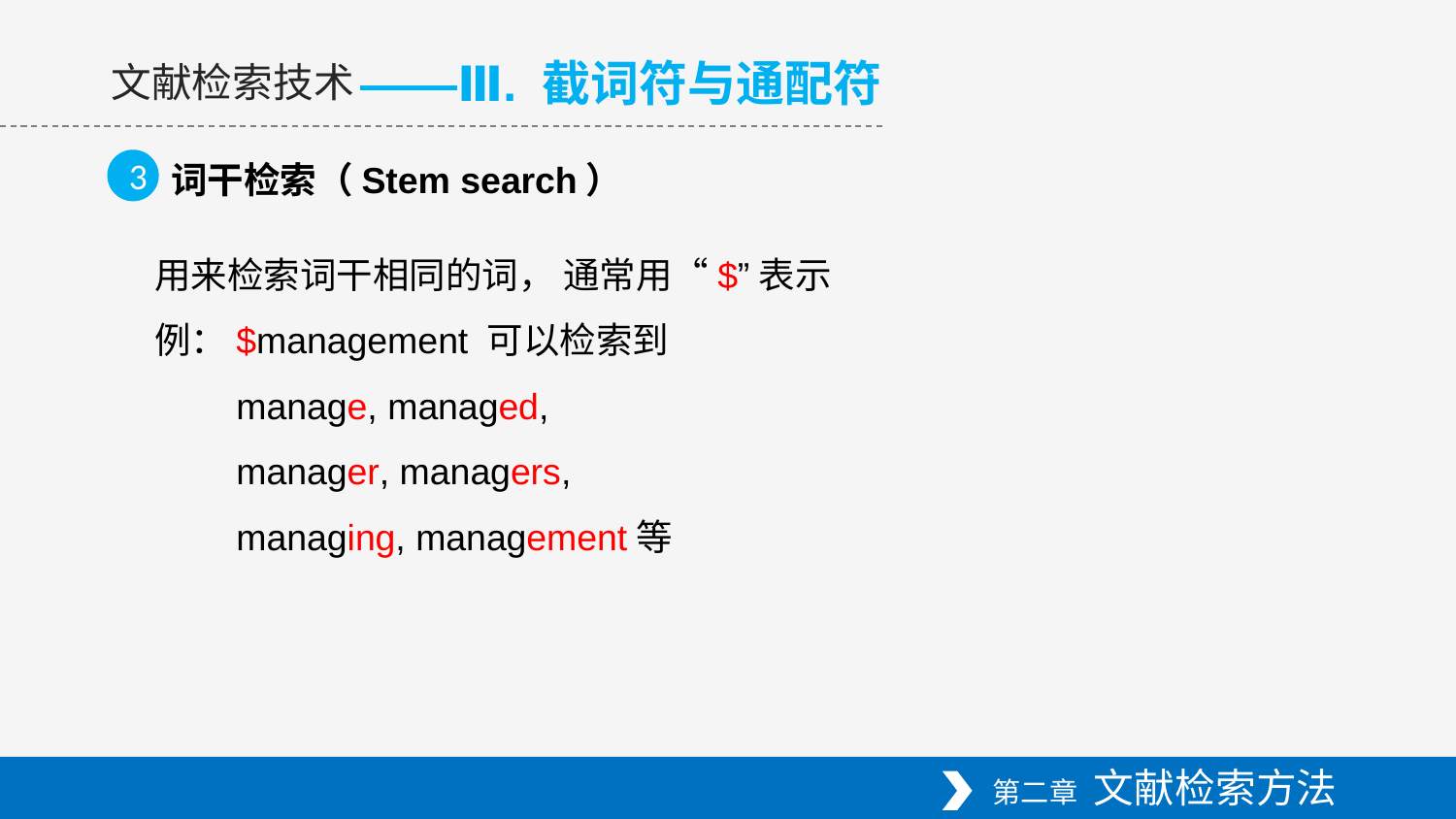

——Ⅲ. 截词符与通配符
文献检索技术
3
词干检索（Stem search）
用来检索词干相同的词， 通常用“$”表示
例：$management 可以检索到
        manage, managed,
        manager, managers,
        managing, management等